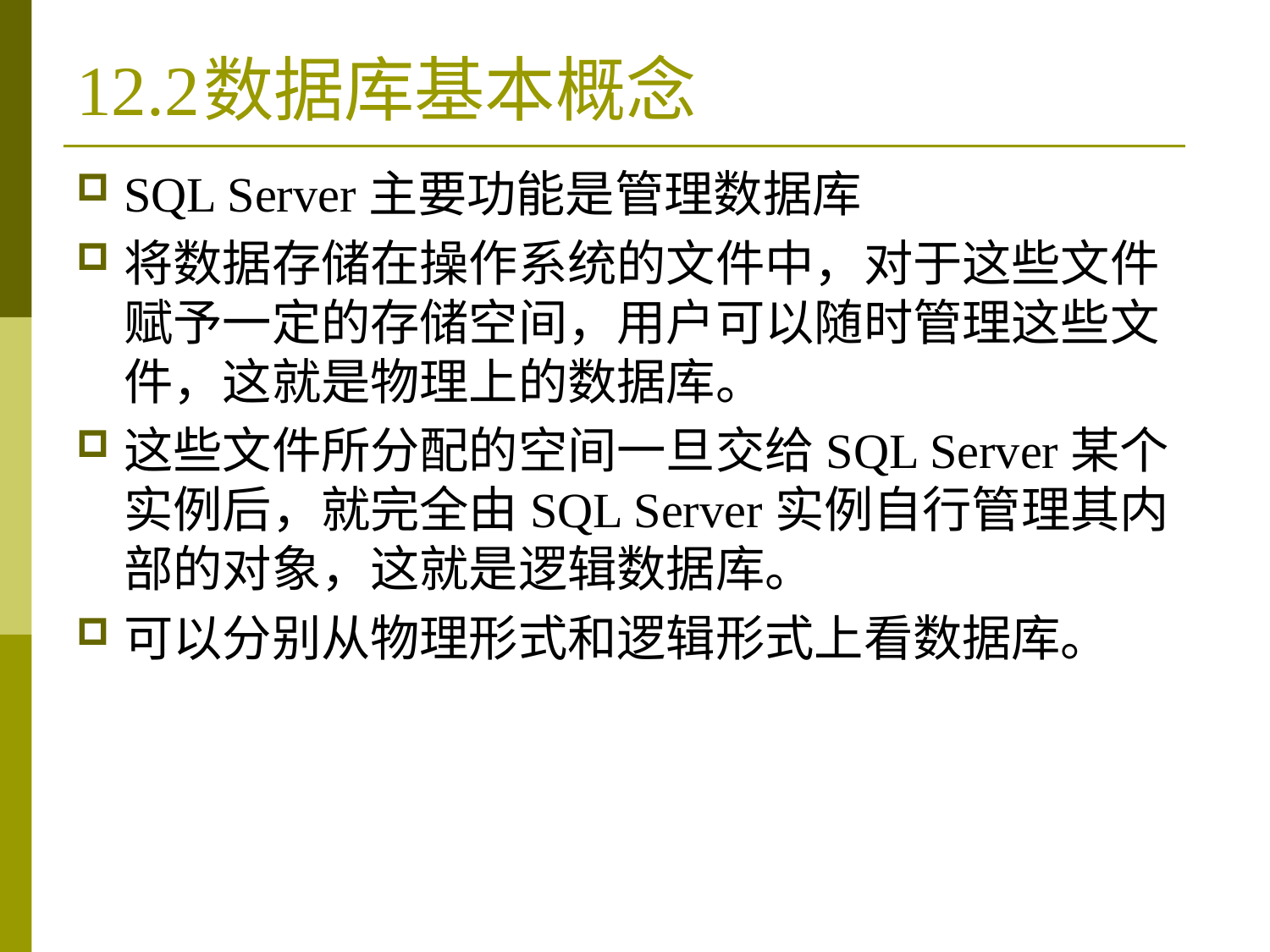

# 12.2	数据库基本概念
SQL Server主要功能是管理数据库
将数据存储在操作系统的文件中，对于这些文件赋予一定的存储空间，用户可以随时管理这些文件，这就是物理上的数据库。
这些文件所分配的空间一旦交给SQL Server某个实例后，就完全由SQL Server实例自行管理其内部的对象，这就是逻辑数据库。
可以分别从物理形式和逻辑形式上看数据库。